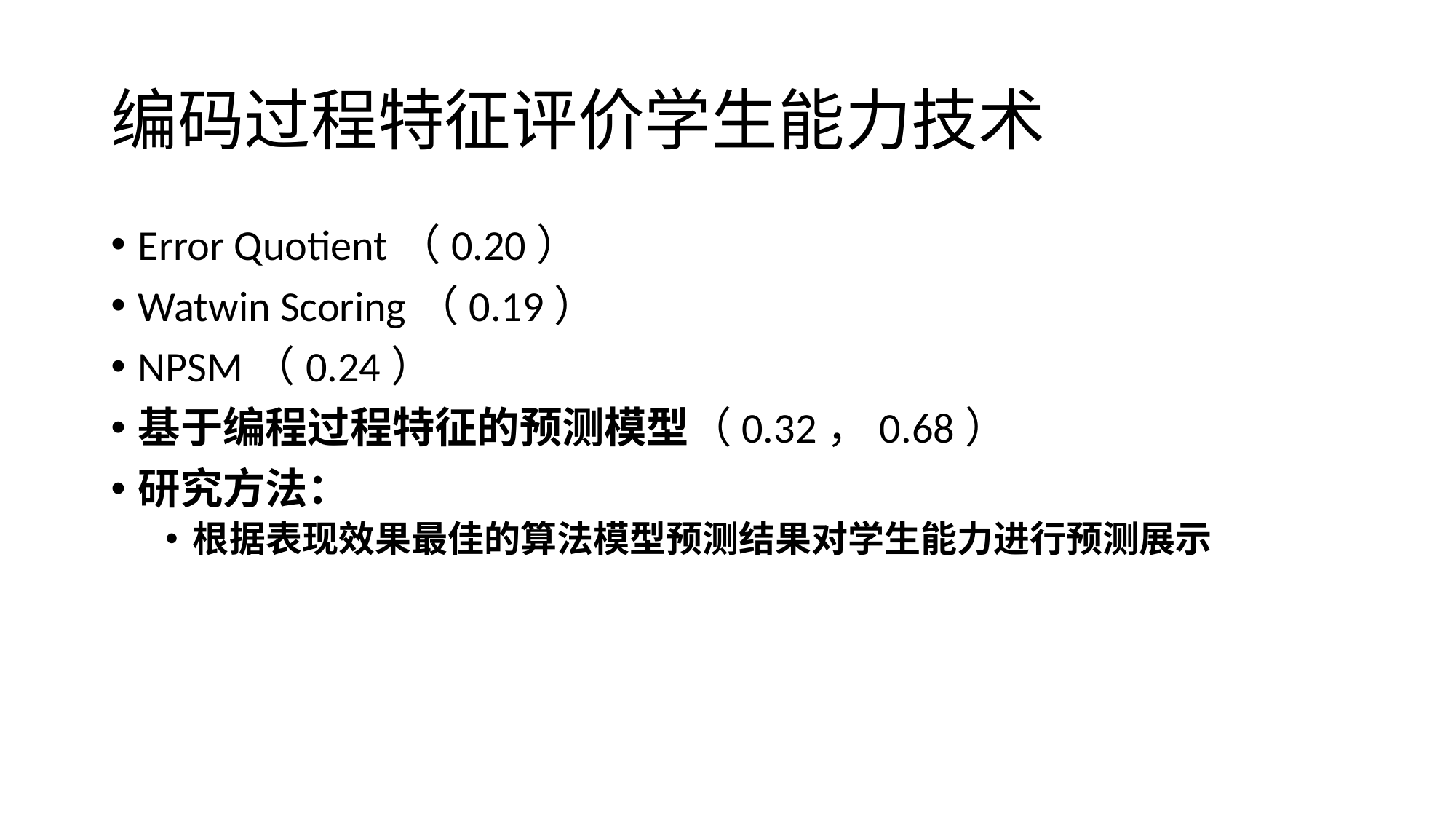

# 编码过程特征评价学生能力技术
Error Quotient（0.20）
Watwin Scoring（0.19）
NPSM（0.24）
基于编程过程特征的预测模型（0.32，0.68）
研究方法：
根据表现效果最佳的算法模型预测结果对学生能力进行预测展示